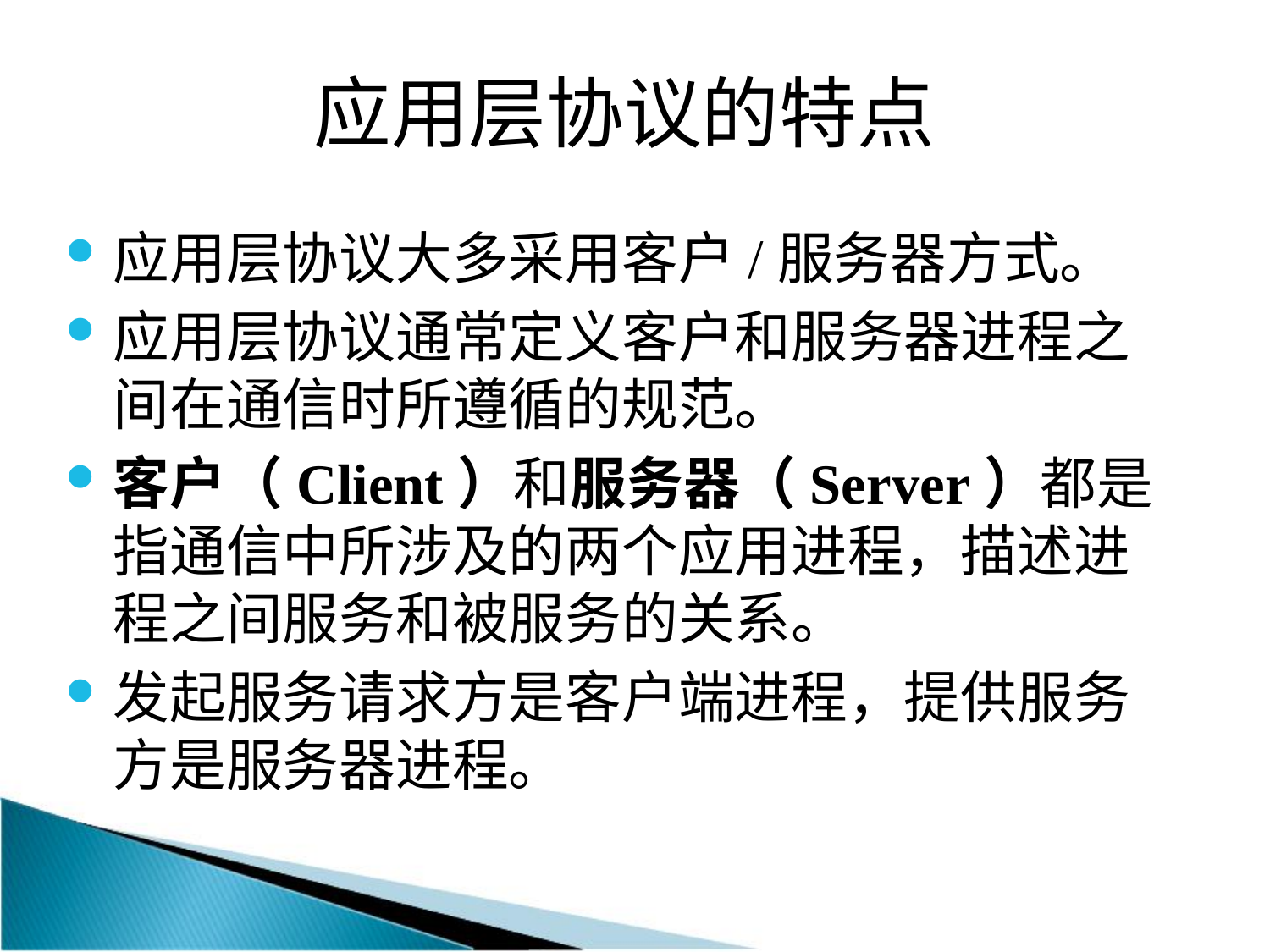

# 应用层协议的特点
应用层协议大多采用客户/服务器方式。
应用层协议通常定义客户和服务器进程之间在通信时所遵循的规范。
客户（Client）和服务器（Server）都是指通信中所涉及的两个应用进程，描述进程之间服务和被服务的关系。
发起服务请求方是客户端进程，提供服务方是服务器进程。